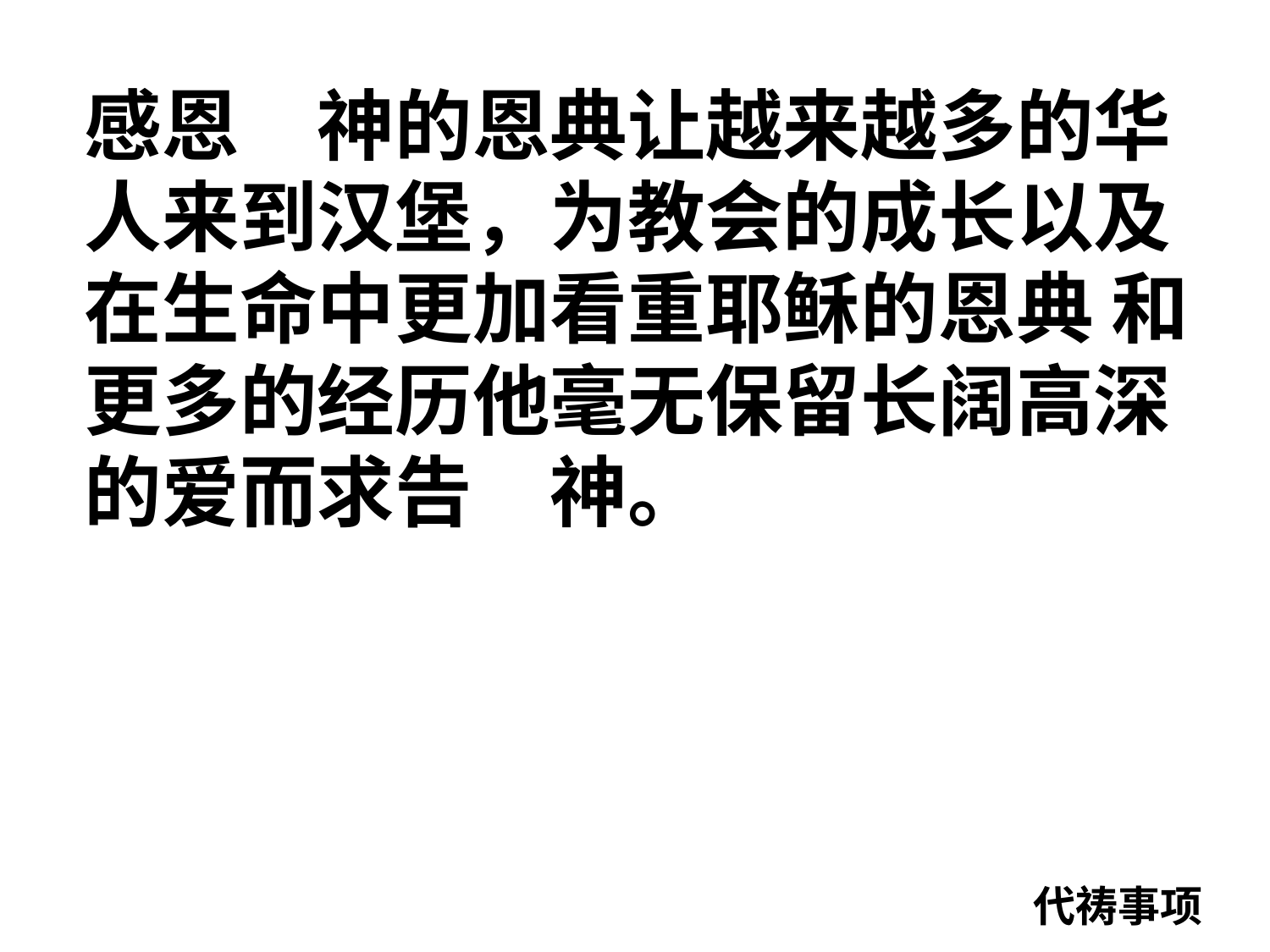

感恩　神的恩典让越来越多的华人来到汉堡，为教会的成长以及在生命中更加看重耶稣的恩典 和更多的经历他毫无保留长阔高深的爱而求告　神。
代祷事项